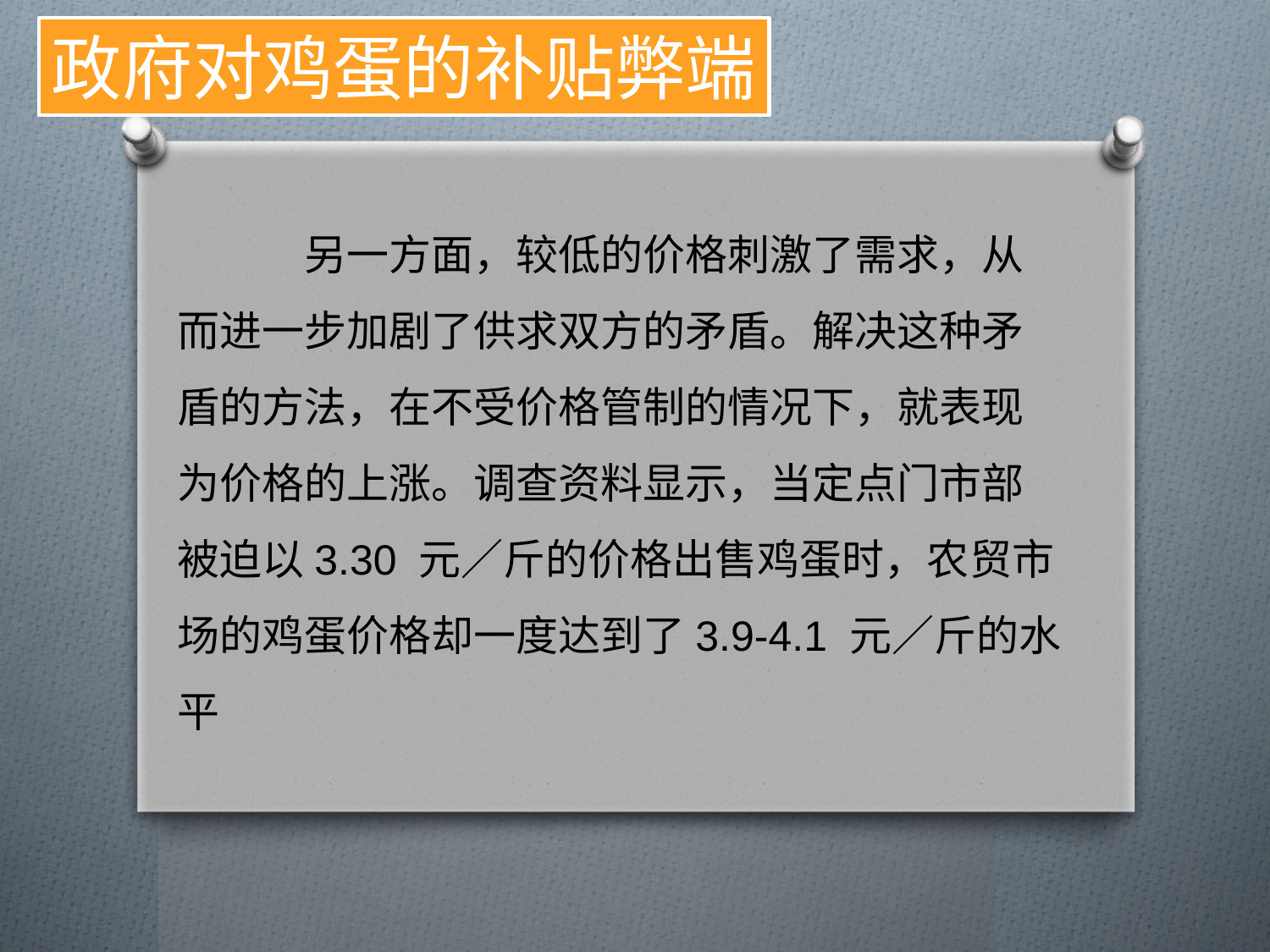

政府对鸡蛋的补贴弊端
	另一方面，较低的价格刺激了需求，从而进一步加剧了供求双方的矛盾。解决这种矛盾的方法，在不受价格管制的情况下，就表现为价格的上涨。调查资料显示，当定点门市部被迫以3.30 元／斤的价格出售鸡蛋时，农贸市场的鸡蛋价格却一度达到了3.9-4.1 元／斤的水平